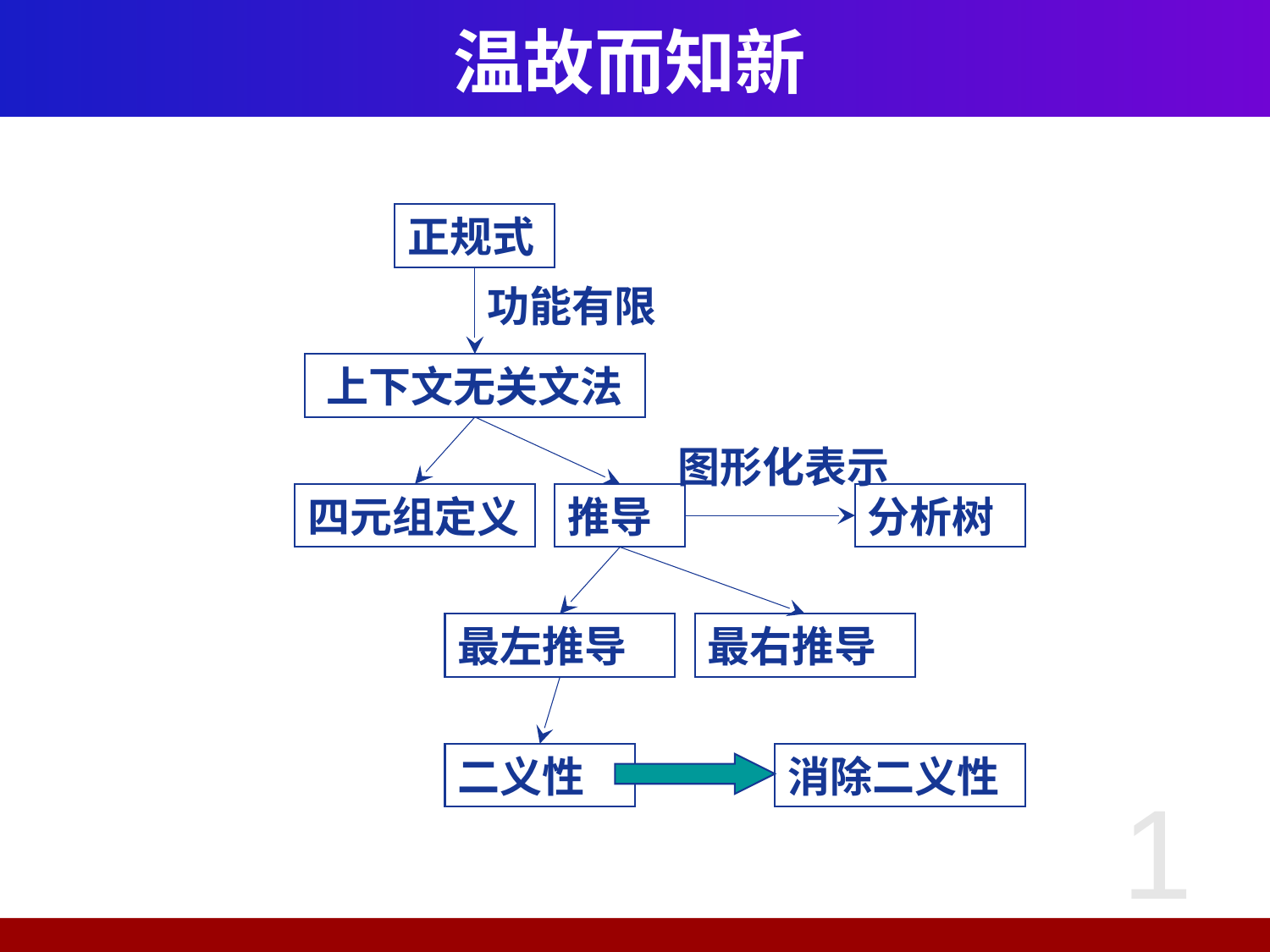

# 温故而知新
正规式
功能有限
上下文无关文法
图形化表示
四元组定义
推导
分析树
最左推导
最右推导
二义性
消除二义性

1